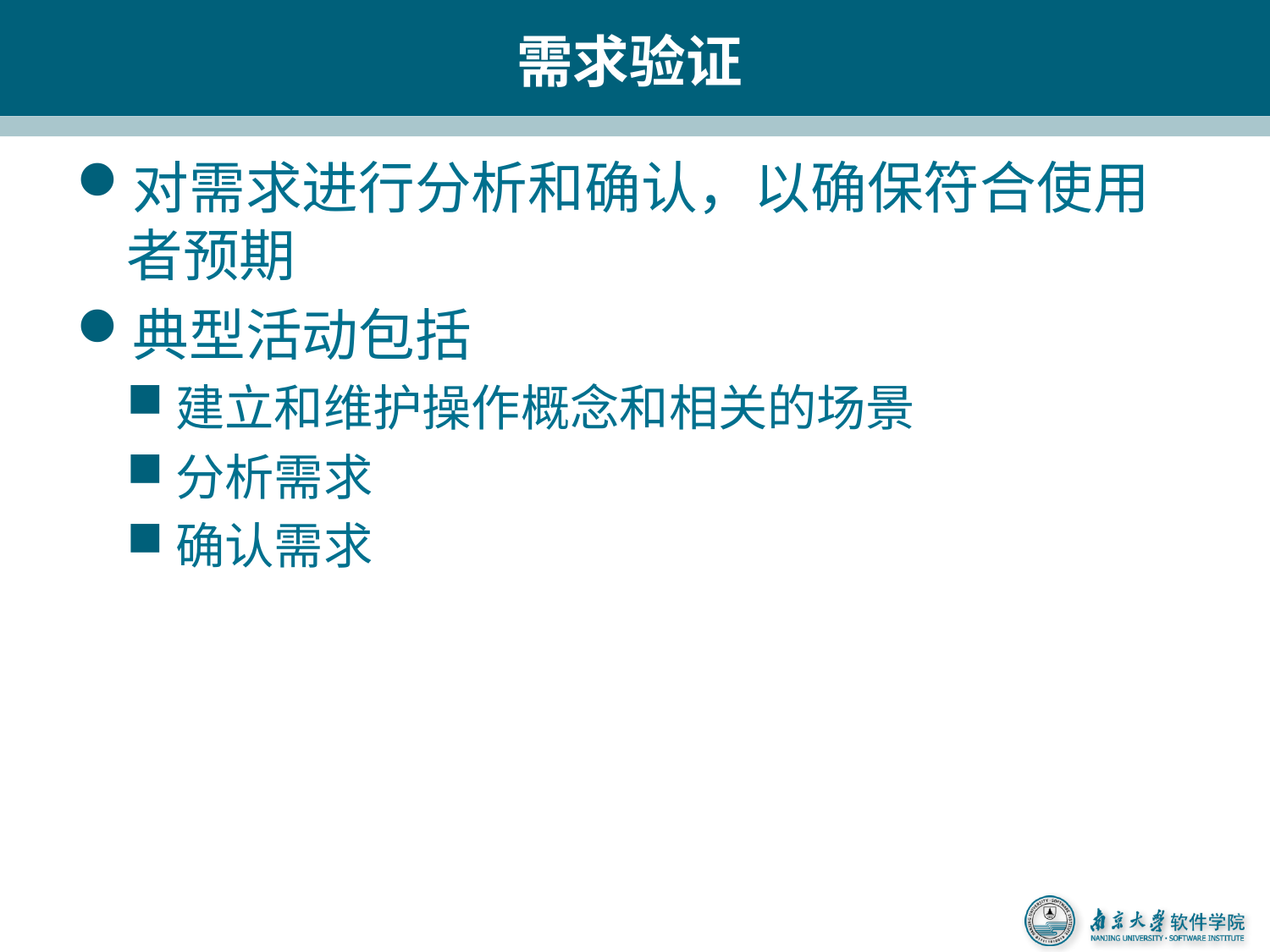

# 需求验证
对需求进行分析和确认，以确保符合使用者预期
典型活动包括
建立和维护操作概念和相关的场景
分析需求
确认需求